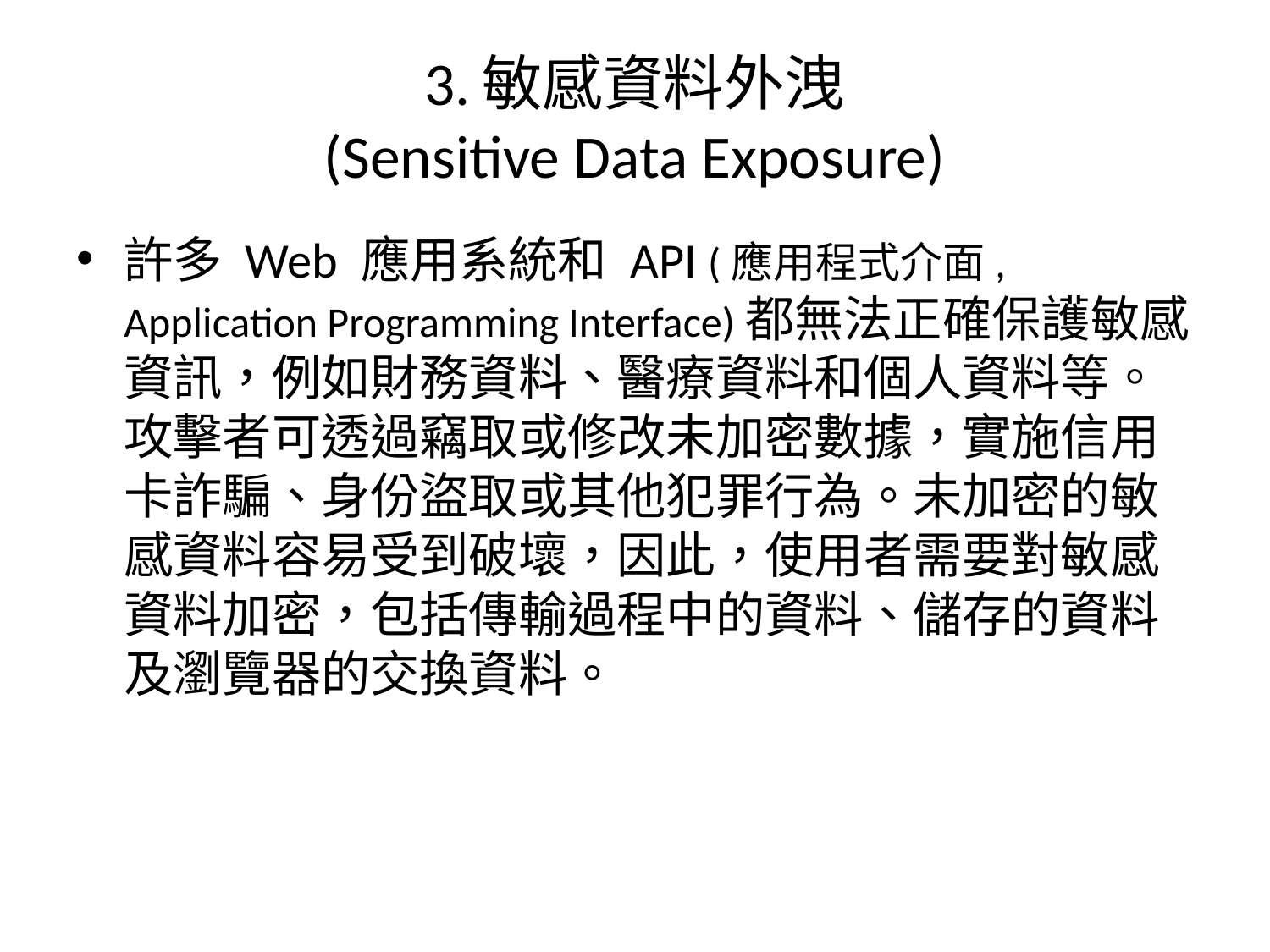

# 3.敏感資料外洩 (Sensitive Data Exposure)
許多 Web 應用系統和 API (應用程式介面, Application Programming Interface)都無法正確保護敏感資訊，例如財務資料、醫療資料和個人資料等。攻擊者可透過竊取或修改未加密數據，實施信用卡詐騙、身份盜取或其他犯罪行為。未加密的敏感資料容易受到破壞，因此，使用者需要對敏感資料加密，包括傳輸過程中的資料、儲存的資料及瀏覽器的交換資料。